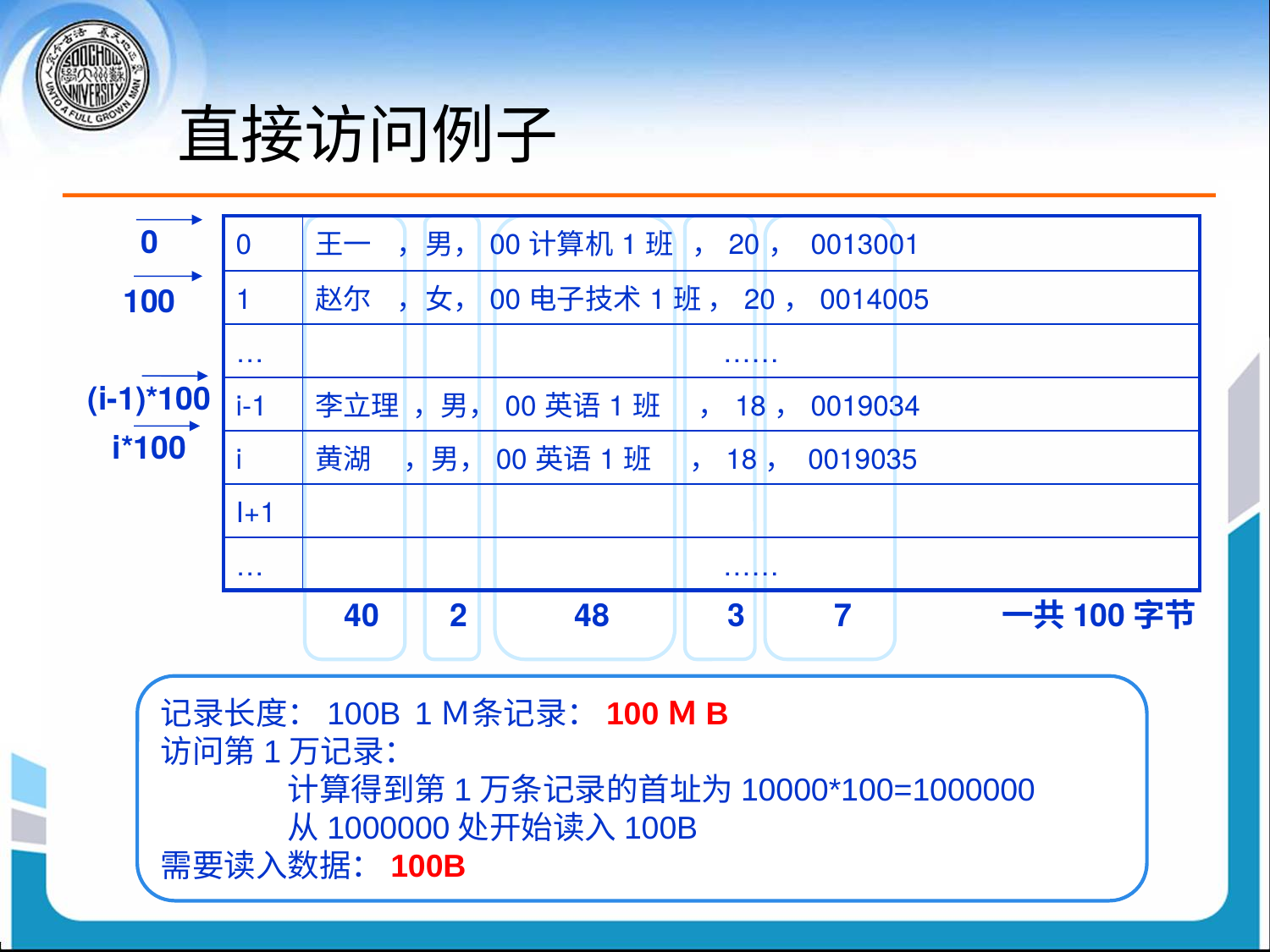

# 直接访问例子
0
100

(i-1)*100
i*100
| 0 | 王一 ，男，00计算机1班 ，20， 0013001 |
| --- | --- |
| 1 | 赵尔 ，女，00电子技术1班 ，20，0014005 |
| … | …… |
| i-1 | 李立理 ，男，00英语1班 ，18，0019034 |
| i | 黄湖 ，男，00英语1班 ，18， 0019035 |
| I+1 |  |
| … | …… |

            40        2            48        　3          7                一共100字节
记录长度：100B	1Ｍ条记录：100ＭB
访问第1万记录：
	计算得到第1万条记录的首址为10000*100=1000000
	从1000000处开始读入100B
需要读入数据：100B